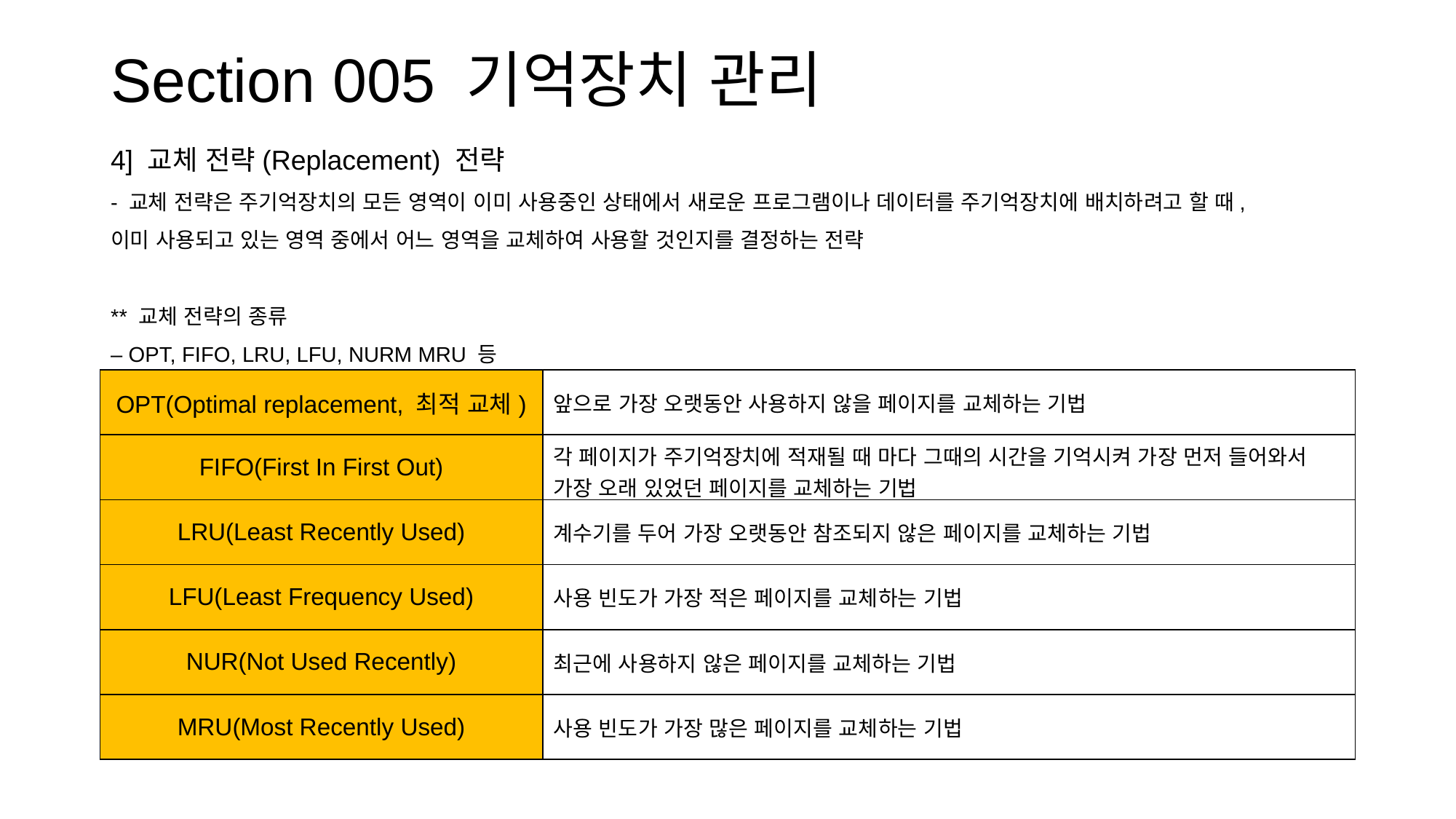

Section 005 기억장치 관리
4] 교체 전략(Replacement) 전략
- 교체 전략은 주기억장치의 모든 영역이 이미 사용중인 상태에서 새로운 프로그램이나 데이터를 주기억장치에 배치하려고 할 때,
이미 사용되고 있는 영역 중에서 어느 영역을 교체하여 사용할 것인지를 결정하는 전략

** 교체 전략의 종류
– OPT, FIFO, LRU, LFU, NURM MRU 등
| OPT(Optimal replacement, 최적 교체) | 앞으로 가장 오랫동안 사용하지 않을 페이지를 교체하는 기법 |
| --- | --- |
| FIFO(First In First Out) | 각 페이지가 주기억장치에 적재될 때 마다 그때의 시간을 기억시켜 가장 먼저 들어와서 가장 오래 있었던 페이지를 교체하는 기법 |
| LRU(Least Recently Used) | 계수기를 두어 가장 오랫동안 참조되지 않은 페이지를 교체하는 기법 |
| LFU(Least Frequency Used) | 사용 빈도가 가장 적은 페이지를 교체하는 기법 |
| NUR(Not Used Recently) | 최근에 사용하지 않은 페이지를 교체하는 기법 |
| MRU(Most Recently Used) | 사용 빈도가 가장 많은 페이지를 교체하는 기법 |